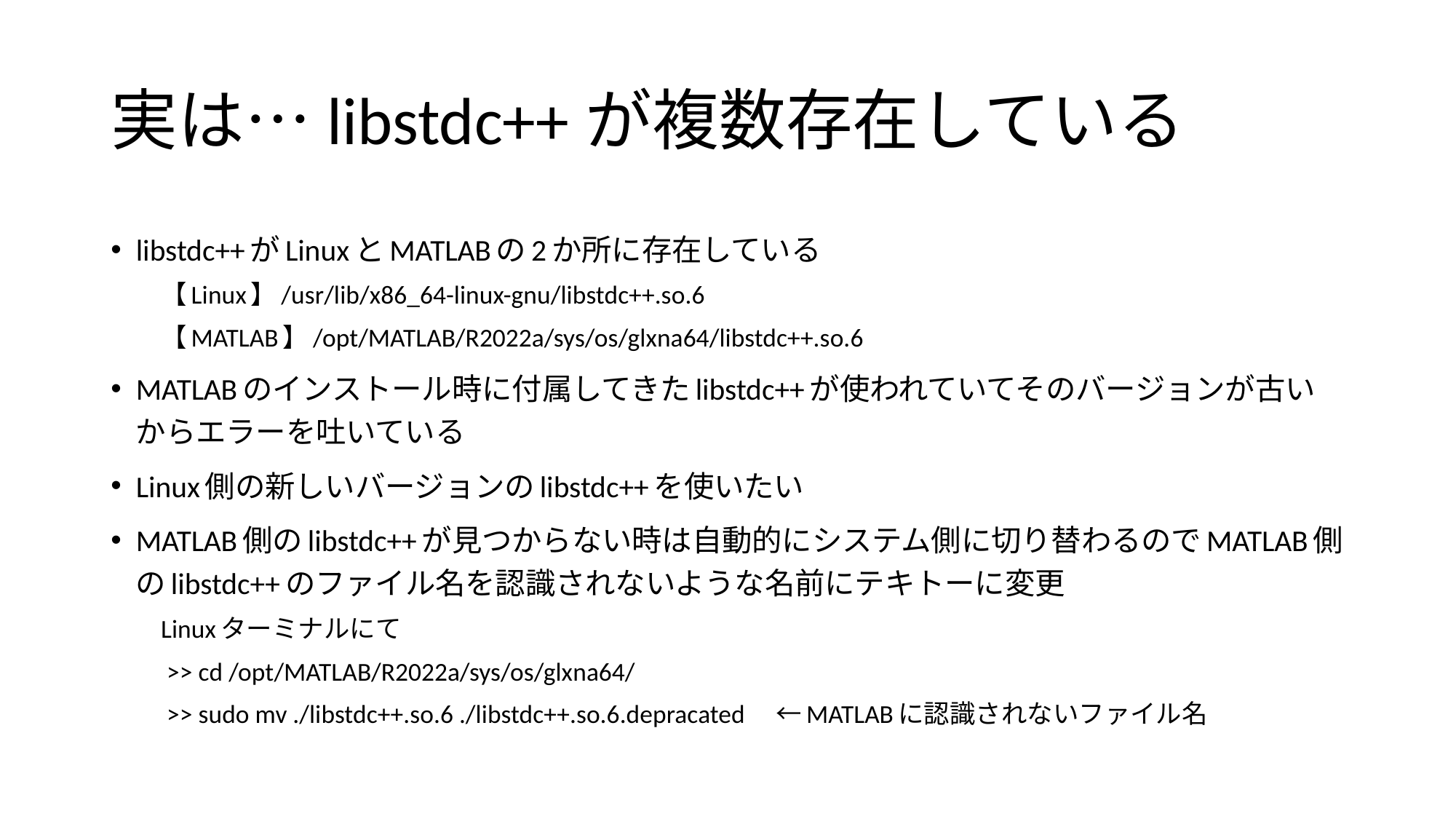

# 実は…libstdc++が複数存在している
libstdc++がLinuxとMATLABの2か所に存在している
【Linux】/usr/lib/x86_64-linux-gnu/libstdc++.so.6
【MATLAB】/opt/MATLAB/R2022a/sys/os/glxna64/libstdc++.so.6
MATLABのインストール時に付属してきたlibstdc++が使われていてそのバージョンが古いからエラーを吐いている
Linux側の新しいバージョンのlibstdc++を使いたい
MATLAB側のlibstdc++が見つからない時は自動的にシステム側に切り替わるのでMATLAB側のlibstdc++のファイル名を認識されないような名前にテキトーに変更
Linuxターミナルにて
 >> cd /opt/MATLAB/R2022a/sys/os/glxna64/
 >> sudo mv ./libstdc++.so.6 ./libstdc++.so.6.depracated　←MATLABに認識されないファイル名